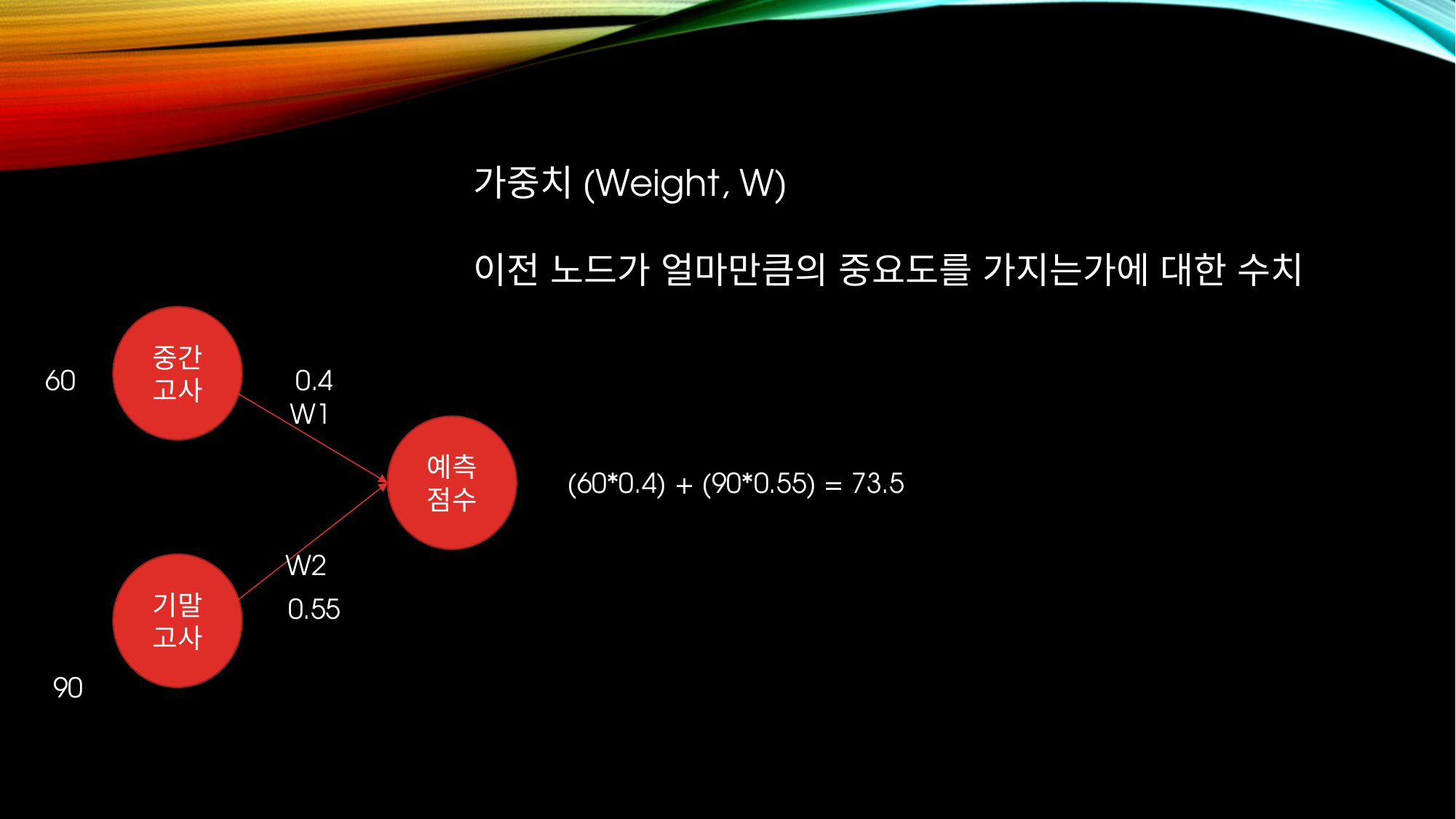

가중치(Weight, W)

이전 노드가 얼마만큼의 중요도를 가지는가에 대한 수치
중간고사
60
0.4
W1
예측점수
(60*0.4) + (90*0.55) = 73.5
W2
기말고사
0.55
90